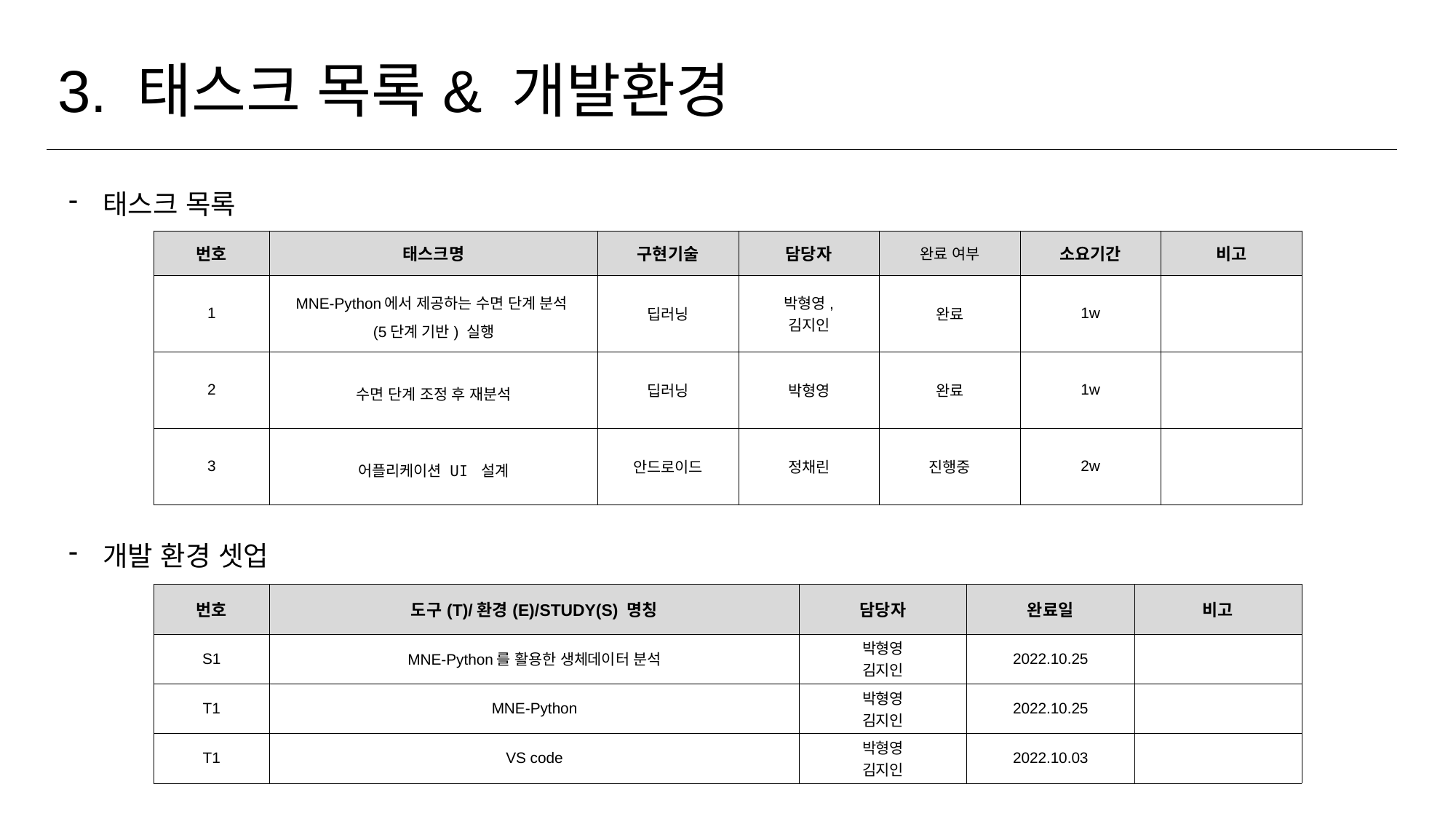

3. 태스크 목록& 개발환경
태스크 목록
| 번호 | 태스크명 | 구현기술 | 담당자 | 완료 여부 | 소요기간 | 비고 |
| --- | --- | --- | --- | --- | --- | --- |
| 1 | MNE-Python에서 제공하는 수면 단계 분석 (5단계 기반) 실행 | 딥러닝 | 박형영, 김지인 | 완료 | 1w |  |
| 2 | 수면 단계 조정 후 재분석 | 딥러닝 | 박형영 | 완료 | 1w |  |
| 3 | 어플리케이션 UI 설계 | 안드로이드 | 정채린 | 진행중 | 2w |  |
개발 환경 셋업
| 번호 | 도구(T)/환경(E)/STUDY(S) 명칭 | 담당자 | 완료일 | 비고 |
| --- | --- | --- | --- | --- |
| S1 | MNE-Python를 활용한 생체데이터 분석 | 박형영 김지인 | 2022.10.25 |  |
| T1 | MNE-Python | 박형영 김지인 | 2022.10.25 |  |
| T1 | VS code | 박형영 김지인 | 2022.10.03 |  |